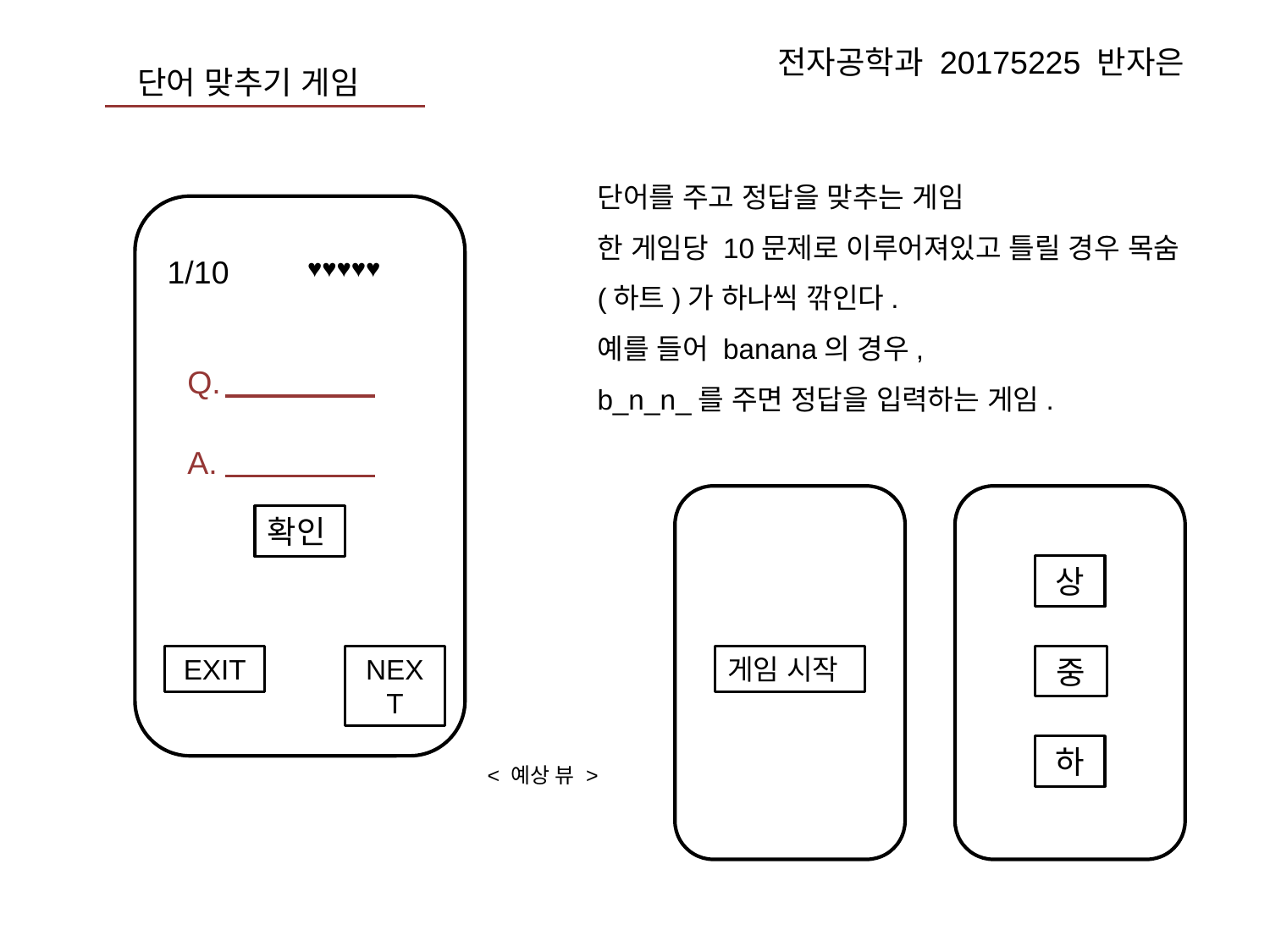

전자공학과 20175225 반자은
단어 맞추기 게임
단어를 주고 정답을 맞추는 게임
한 게임당 10문제로 이루어져있고 틀릴 경우 목숨(하트)가 하나씩 깎인다.
예를 들어 banana의 경우,
b_n_n_를 주면 정답을 입력하는 게임.

1/10
♥♥♥♥♥

Q.
A.

확인
상
EXIT
NEXT
게임 시작
중
하
< 예상 뷰 >